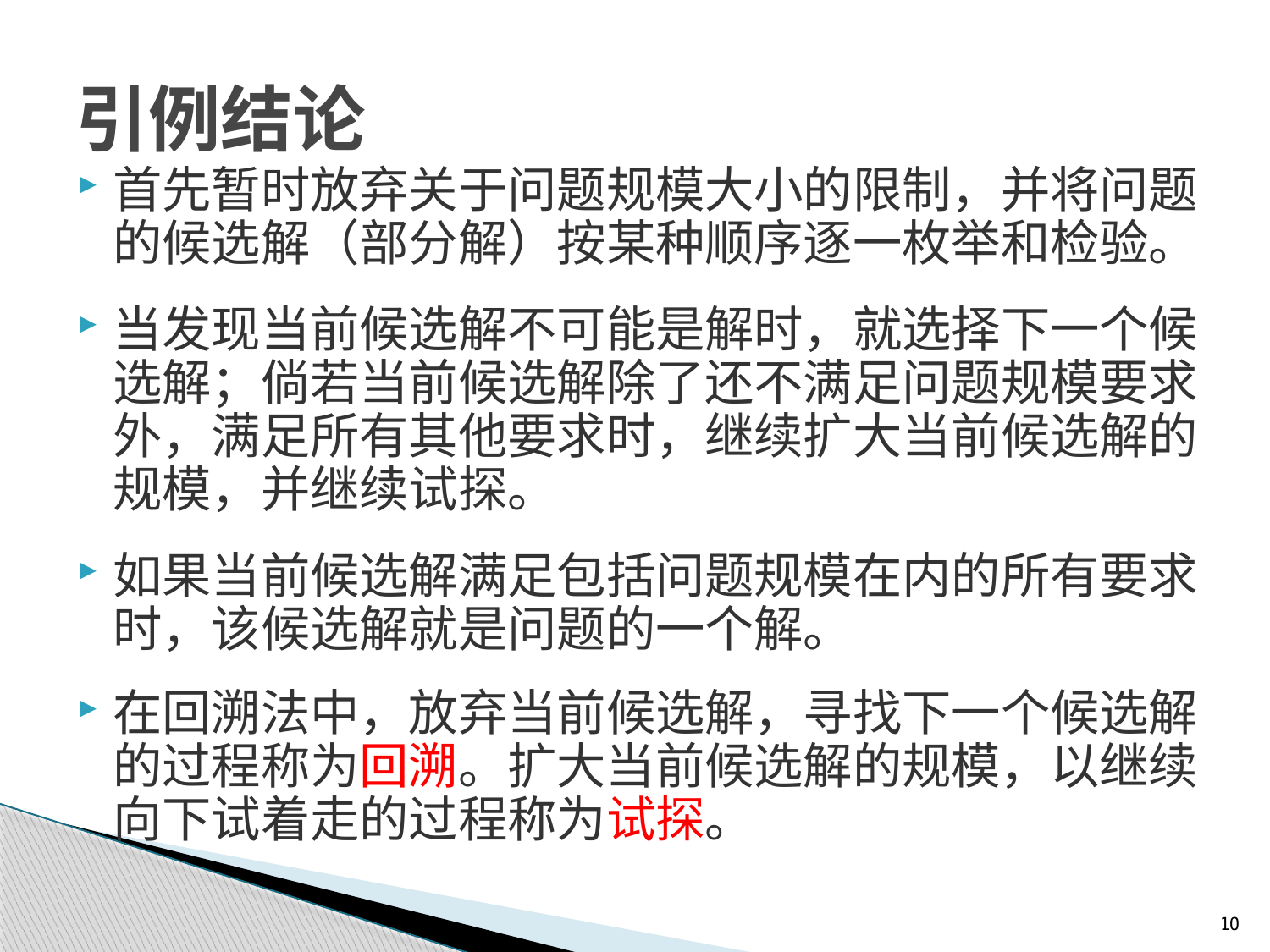

# 引例结论
首先暂时放弃关于问题规模大小的限制，并将问题的候选解（部分解）按某种顺序逐一枚举和检验。

当发现当前候选解不可能是解时，就选择下一个候选解；倘若当前候选解除了还不满足问题规模要求外，满足所有其他要求时，继续扩大当前候选解的规模，并继续试探。

如果当前候选解满足包括问题规模在内的所有要求时，该候选解就是问题的一个解。

在回溯法中，放弃当前候选解，寻找下一个候选解的过程称为回溯。扩大当前候选解的规模，以继续向下试着走的过程称为试探。
10